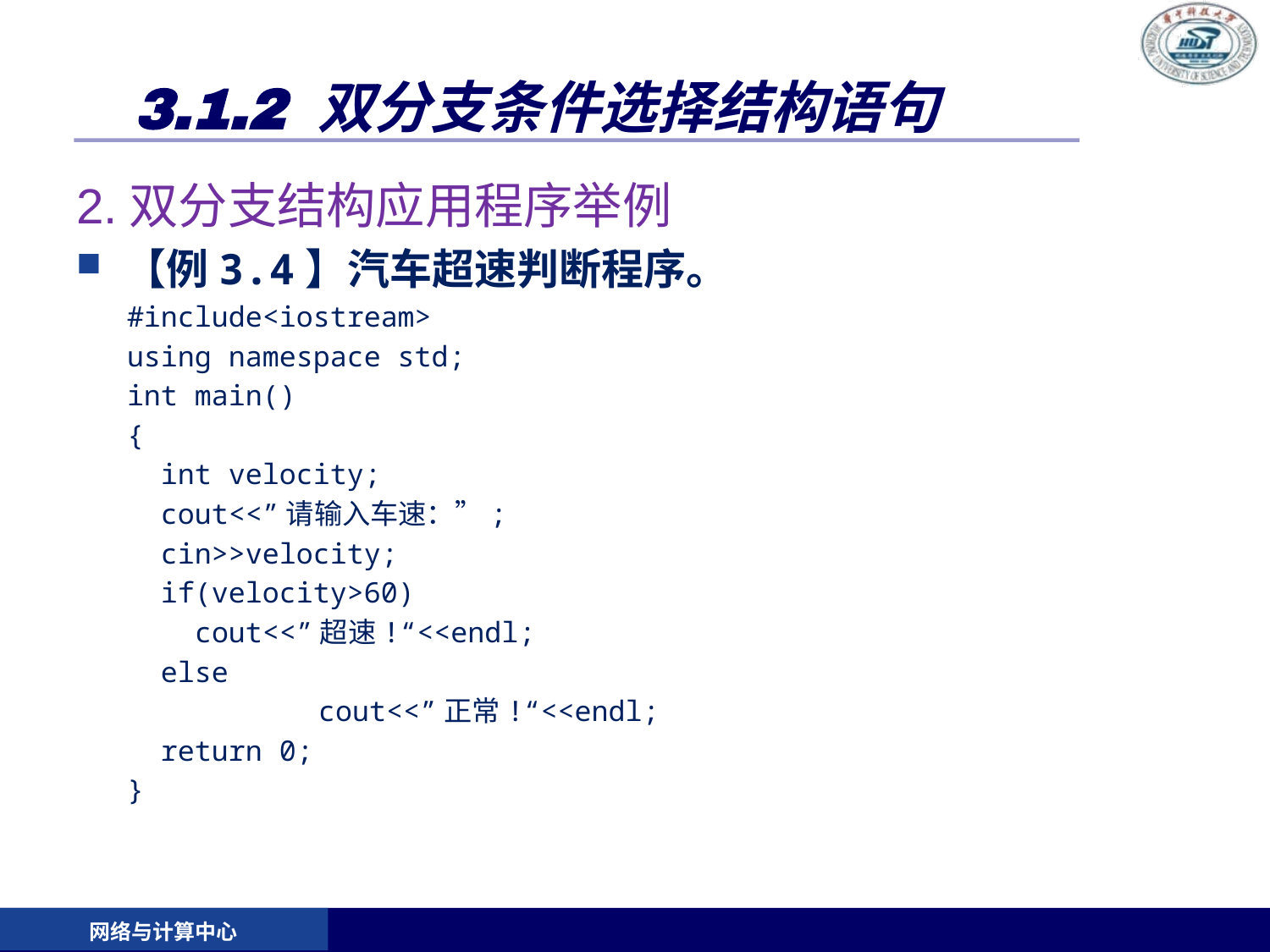

# 3.1.2 双分支条件选择结构语句
2.双分支结构应用程序举例
【例3.4】汽车超速判断程序。
   #include<iostream>
   using namespace std;
   int main()
   {
     int velocity;
     cout<<”请输入车速：”;
     cin>>velocity;
     if(velocity>60)
       cout<<”超速!“<<endl;
     else
   	    cout<<”正常!“<<endl;
     return 0;
   }

网络与计算中心